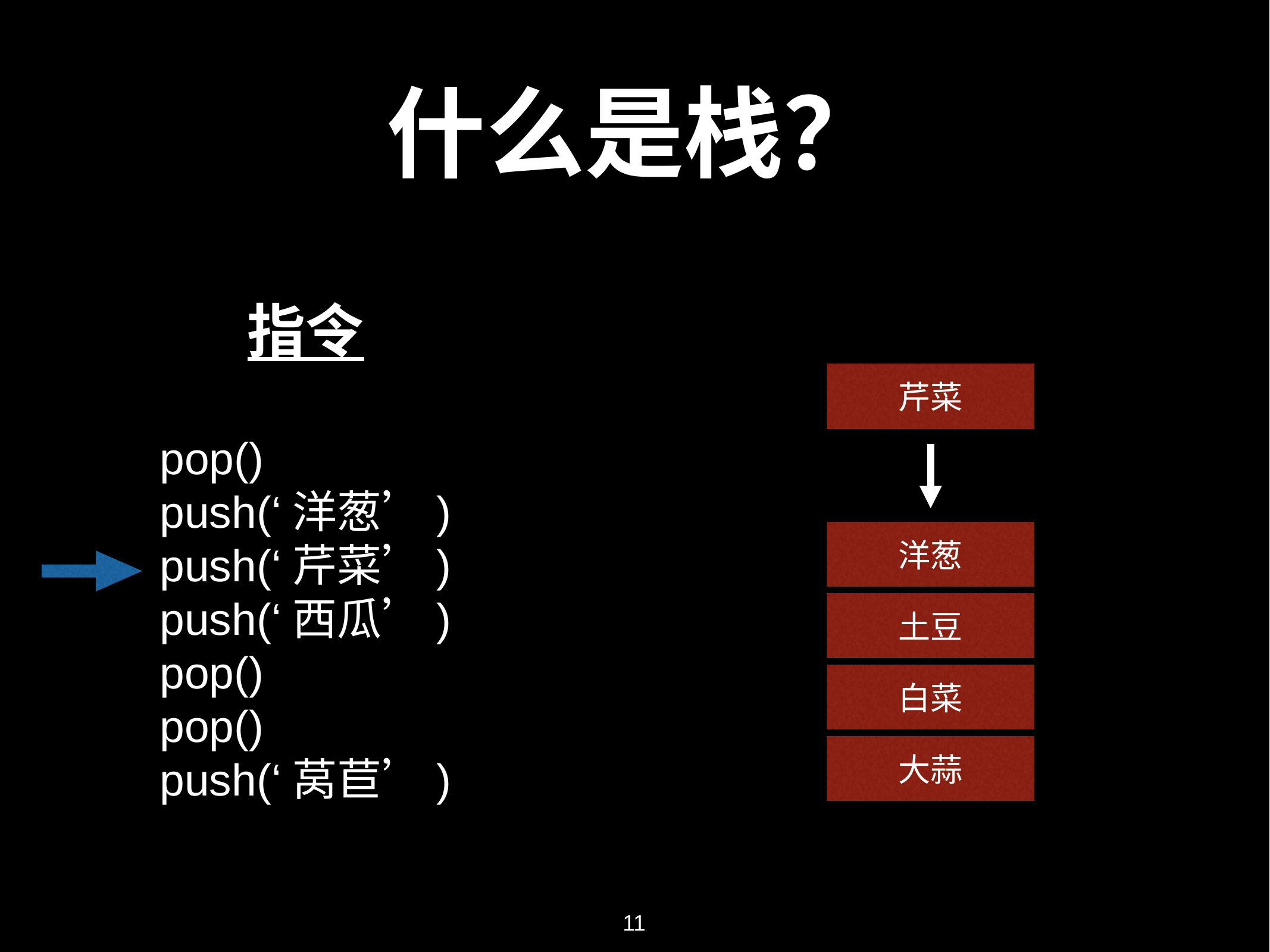

# 什么是栈？
指令
芹菜
pop()
push(‘洋葱’)
push(‘芹菜’)
push(‘西瓜’)
pop()
pop()
push(‘莴苣’)

洋葱

土豆
白菜
大蒜
11